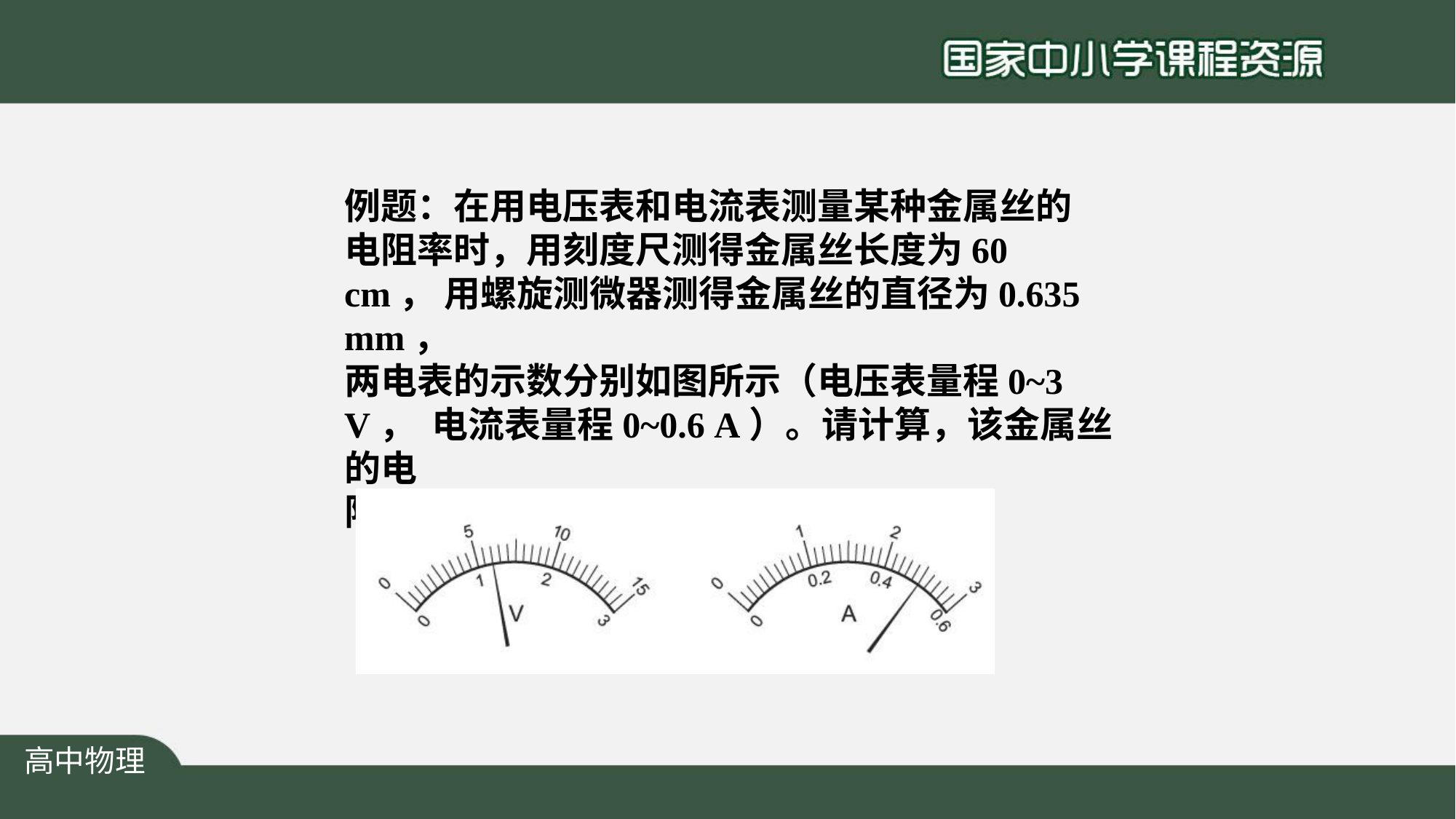

例题：在用电压表和电流表测量某种金属丝的 电阻率时，用刻度尺测得金属丝长度为60 cm， 用螺旋测微器测得金属丝的直径为0.635 mm，
两电表的示数分别如图所示（电压表量程0~3 V，  电流表量程0~0.6 A）。请计算，该金属丝的电
阻率是多少?

高中物理